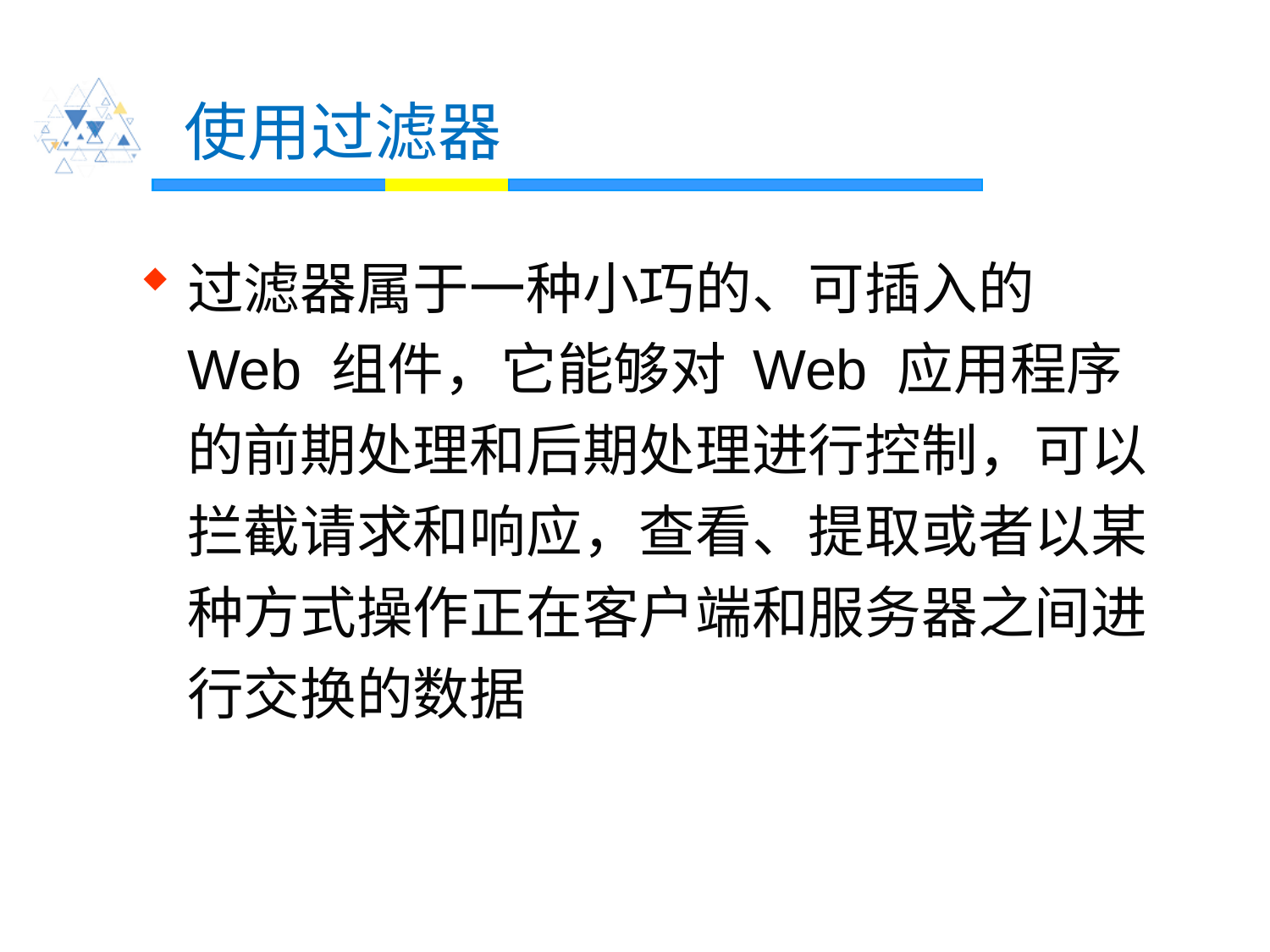

# 使用过滤器
过滤器属于一种小巧的、可插入的 Web 组件，它能够对 Web 应用程序的前期处理和后期处理进行控制，可以拦截请求和响应，查看、提取或者以某种方式操作正在客户端和服务器之间进行交换的数据